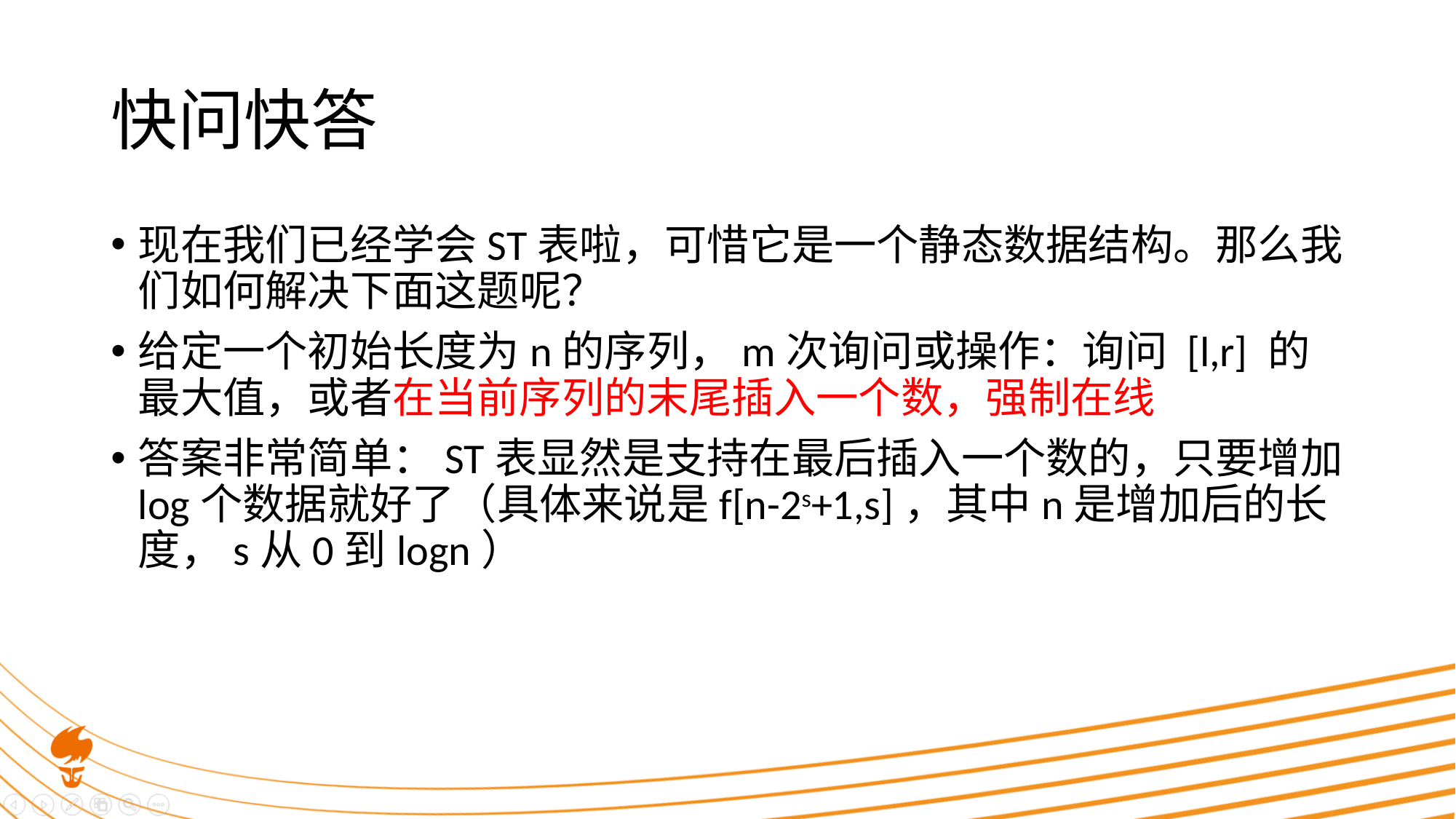

# 快问快答
现在我们已经学会ST表啦，可惜它是一个静态数据结构。那么我们如何解决下面这题呢？
给定一个初始长度为n的序列，m次询问或操作：询问 [l,r] 的最大值，或者在当前序列的末尾插入一个数，强制在线
答案非常简单：ST表显然是支持在最后插入一个数的，只要增加log个数据就好了（具体来说是f[n-2s+1,s]，其中n是增加后的长度，s从0到logn）